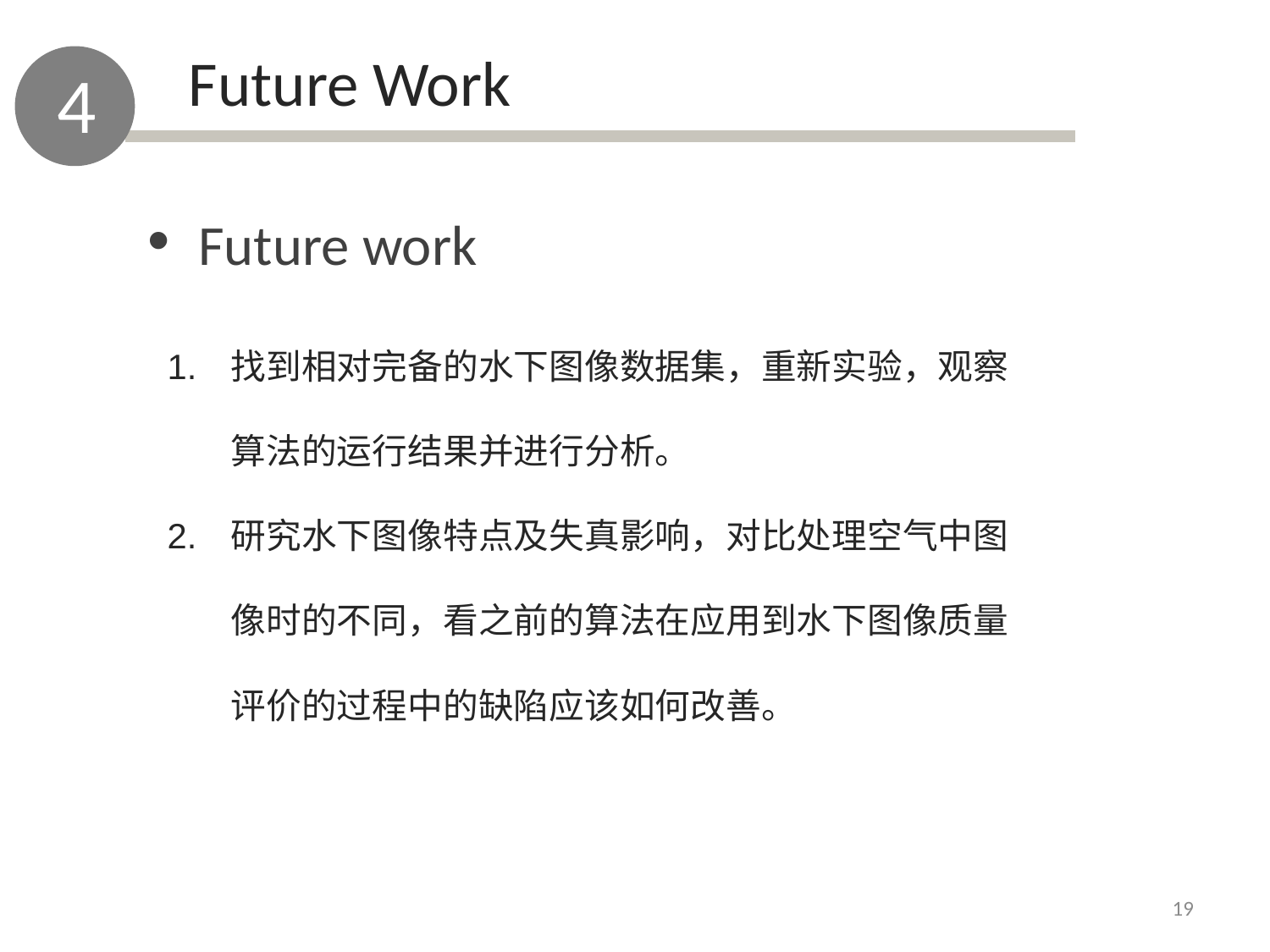

Future Work

4
  Future work
找到相对完备的水下图像数据集，重新实验，观察算法的运行结果并进行分析。
研究水下图像特点及失真影响，对比处理空气中图像时的不同，看之前的算法在应用到水下图像质量评价的过程中的缺陷应该如何改善。
19